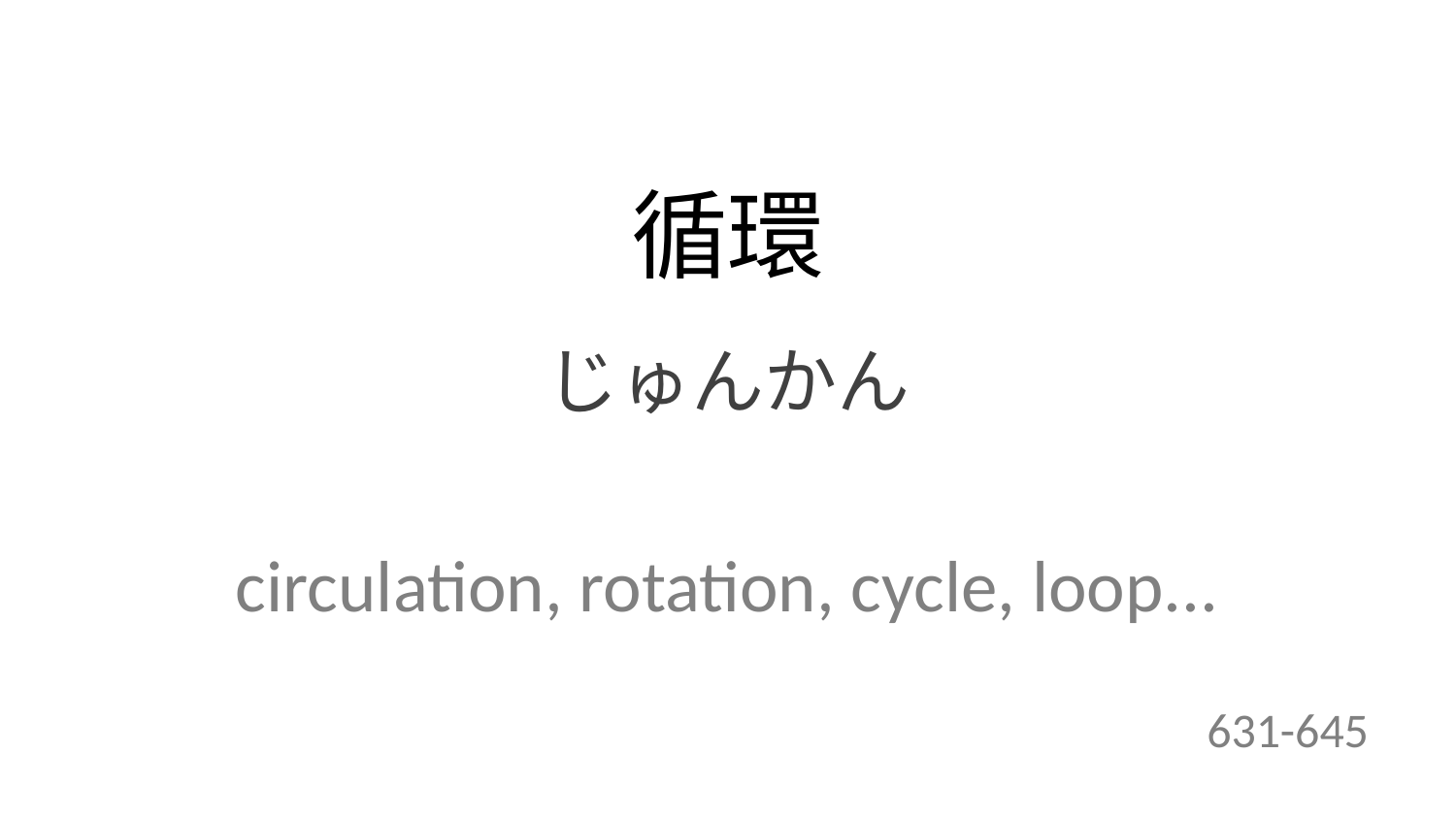

循環

じゅんかん
circulation, rotation, cycle, loop...
631-645